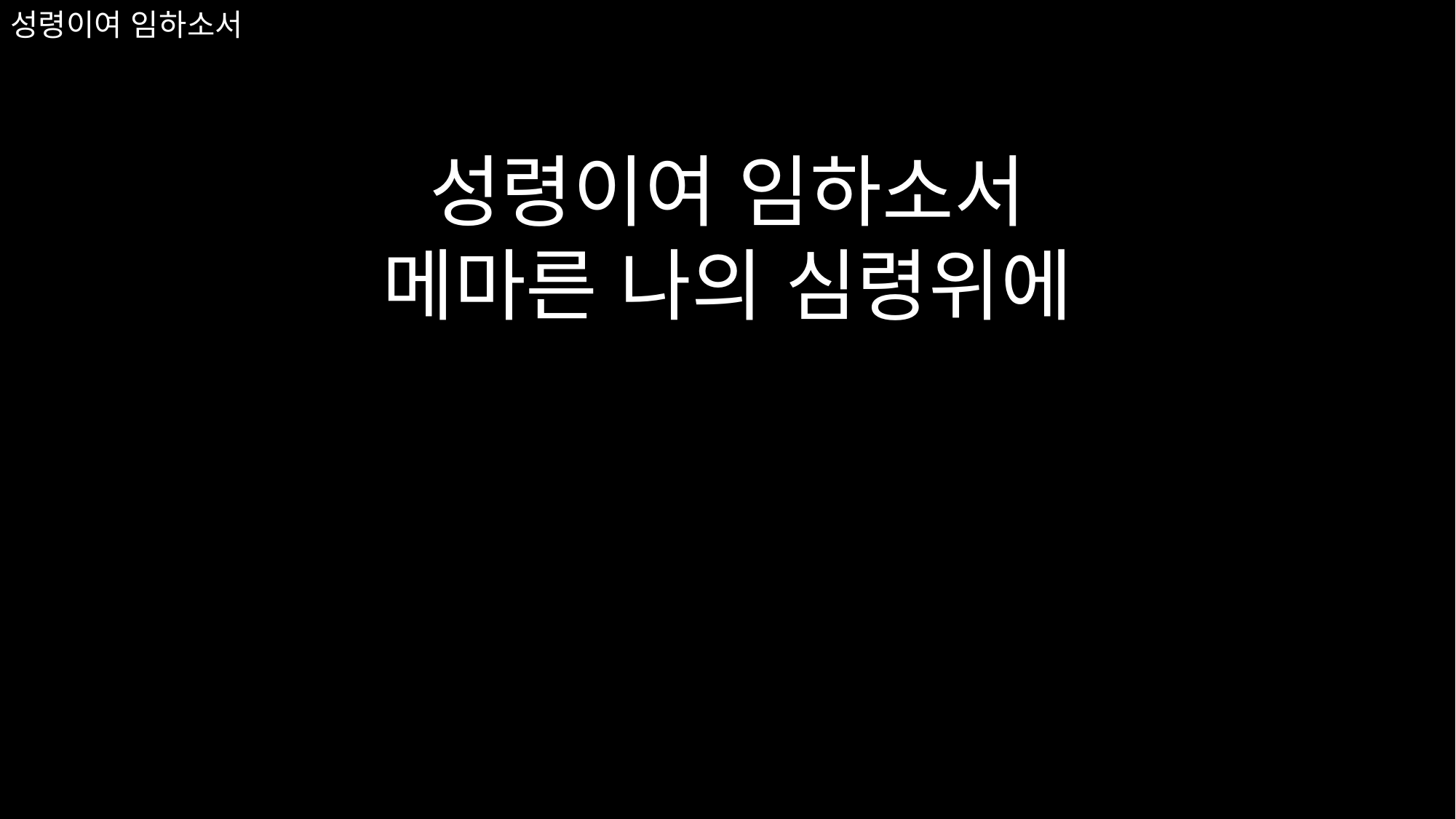

성령이여 임하소서
메마른 나의 심령위에
# 성령이여 임하소서